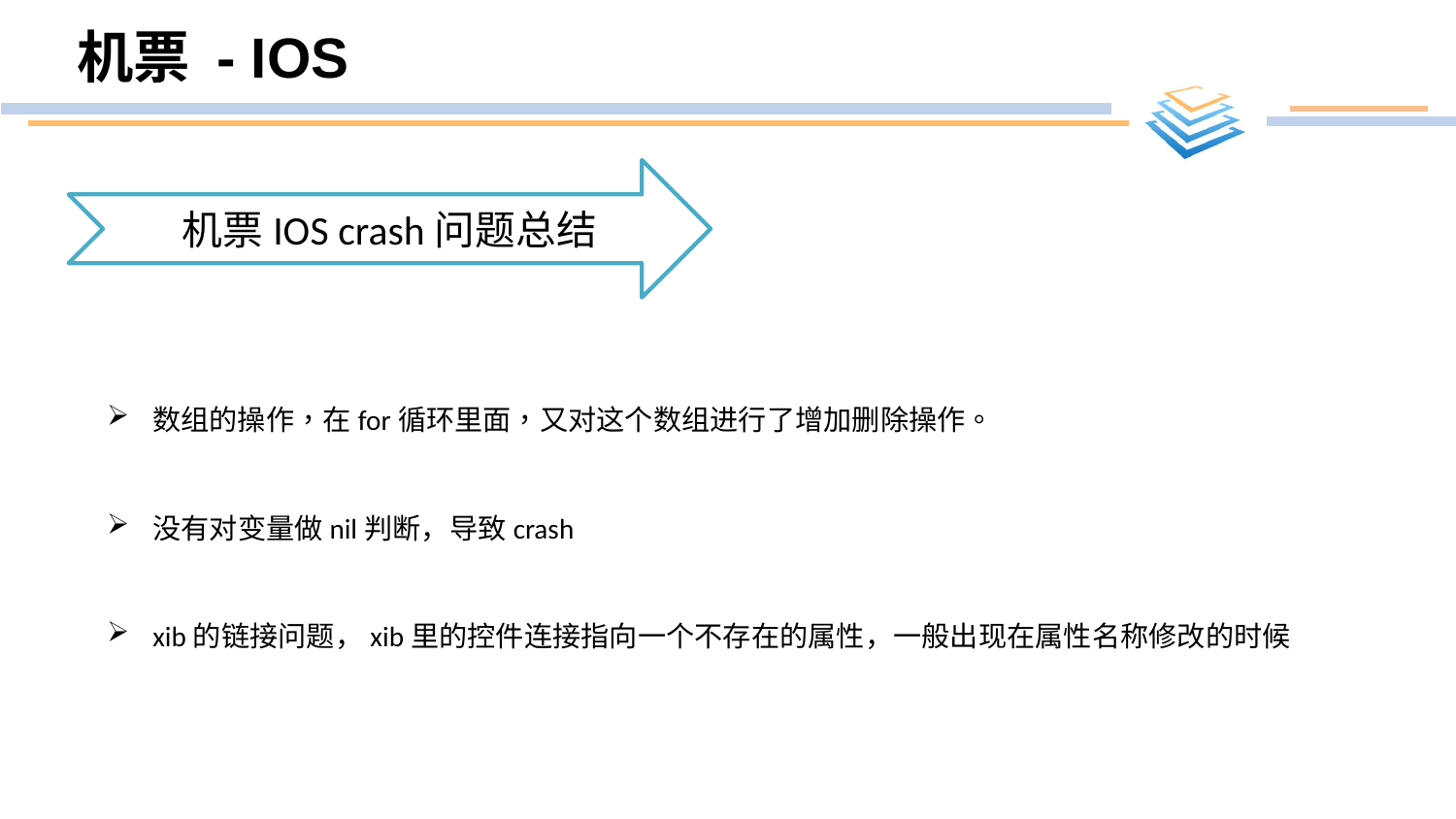

# 机票 - IOS
机票IOS crash问题总结

数组的操作，在for循环里面，又对这个数组进行了增加删除操作。

没有对变量做nil判断，导致crash

xib的链接问题，xib里的控件连接指向一个不存在的属性，一般出现在属性名称修改的时候